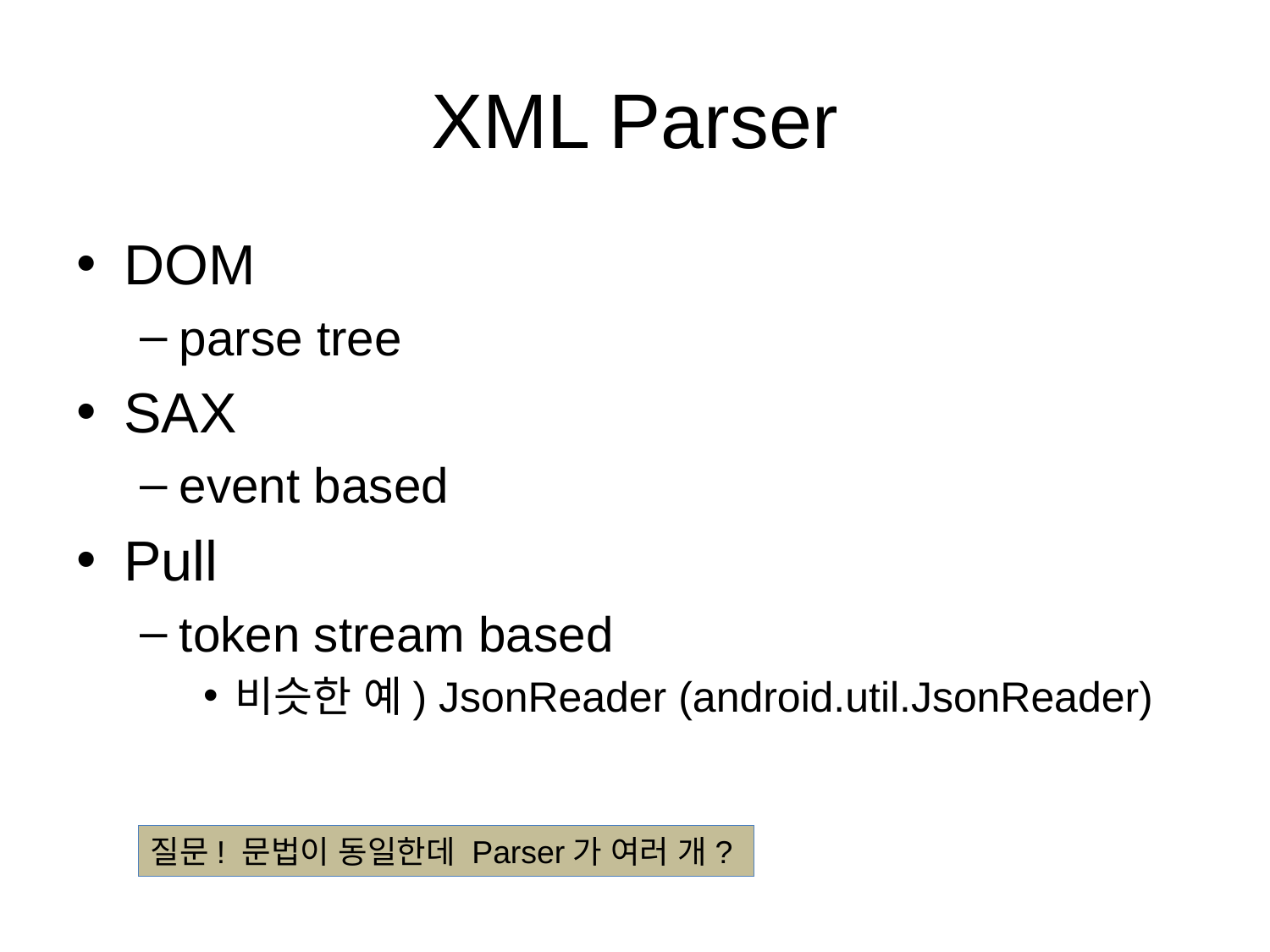

# XML Parser
DOM
parse tree
SAX
event based
Pull
token stream based
비슷한 예) JsonReader (android.util.JsonReader)
질문! 문법이 동일한데 Parser가 여러 개?